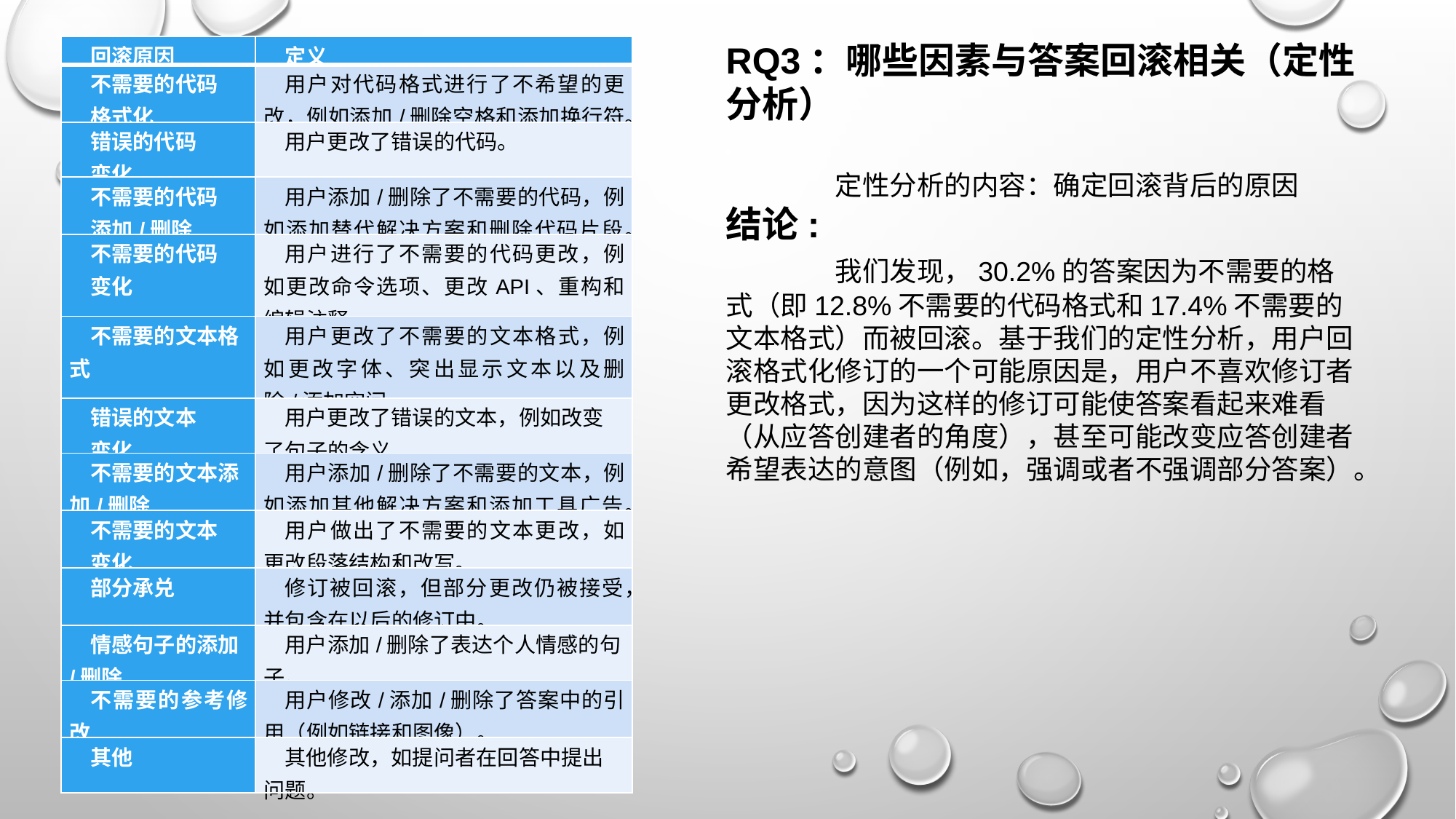

RQ3：哪些因素与答案回滚相关（定性分析）

	定性分析的内容：确定回滚背后的原因
结论:
	我们发现，30.2%的答案因为不需要的格式（即12.8%不需要的代码格式和17.4%不需要的文本格式）而被回滚。基于我们的定性分析，用户回滚格式化修订的一个可能原因是，用户不喜欢修订者更改格式，因为这样的修订可能使答案看起来难看（从应答创建者的角度），甚至可能改变应答创建者希望表达的意图（例如，强调或者不强调部分答案）。

| 回滚原因 | 定义 |
| --- | --- |
| 不需要的代码 格式化 | 用户对代码格式进行了不希望的更改，例如添加/删除空格和添加换行符。 |
| 错误的代码 变化 | 用户更改了错误的代码。 |
| 不需要的代码 添加/删除 | 用户添加/删除了不需要的代码，例如添加替代解决方案和删除代码片段。 |
| 不需要的代码 变化 | 用户进行了不需要的代码更改，例如更改命令选项、更改API、重构和编辑注释。 |
| 不需要的文本格式 | 用户更改了不需要的文本格式，例如更改字体、突出显示文本以及删除/添加空间。 |
| 错误的文本 变化 | 用户更改了错误的文本，例如改变了句子的含义。 |
| 不需要的文本添加/删除 | 用户添加/删除了不需要的文本，例如添加其他解决方案和添加工具广告。 |
| 不需要的文本 变化 | 用户做出了不需要的文本更改，如更改段落结构和改写。 |
| 部分承兑 | 修订被回滚，但部分更改仍被接受，并包含在以后的修订中。 |
| 情感句子的添加/删除 | 用户添加/删除了表达个人情感的句子。 |
| 不需要的参考修改 | 用户修改/添加/删除了答案中的引用（例如链接和图像）。 |
| 其他 | 其他修改，如提问者在回答中提出问题。 |